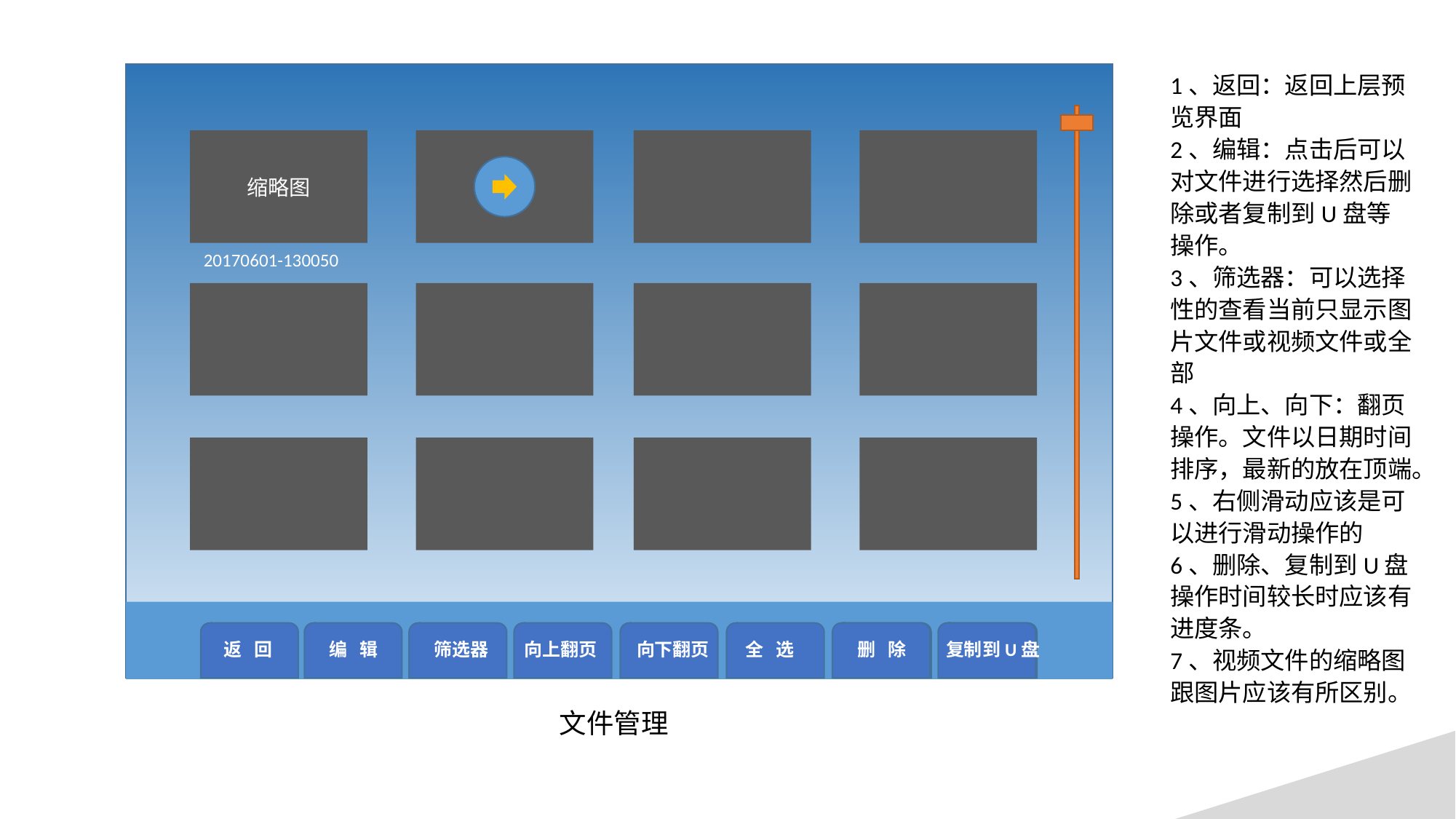

1、返回：返回上层预览界面
2、编辑：点击后可以对文件进行选择然后删除或者复制到U盘等操作。
3、筛选器：可以选择性的查看当前只显示图片文件或视频文件或全部
4、向上、向下：翻页操作。文件以日期时间排序，最新的放在顶端。
5、右侧滑动应该是可以进行滑动操作的
6、删除、复制到U盘操作时间较长时应该有进度条。
7、视频文件的缩略图跟图片应该有所区别。

缩略图

20170601-130050

返   回
编   辑
筛选器
向上翻页
向下翻页
全   选
删   除
删   除
复制到U盘
复制到U盘
文件管理